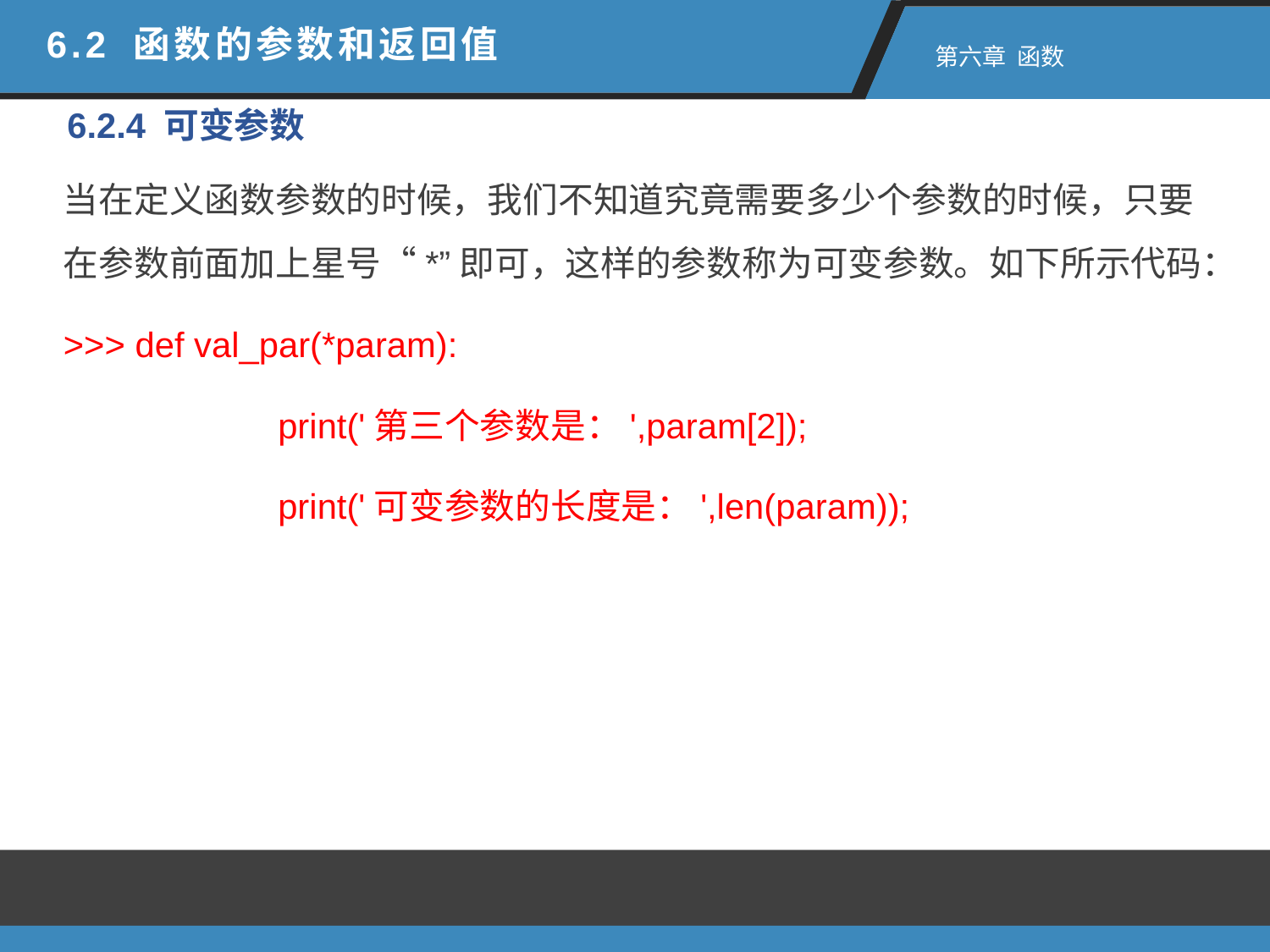

6.2 函数的参数和返回值
  第六章  函数
6.2.4 可变参数
当在定义函数参数的时候，我们不知道究竟需要多少个参数的时候，只要在参数前面加上星号“*”即可，这样的参数称为可变参数。如下所示代码：
>>> def val_par(*param):
	         print('第三个参数是：',param[2]);
	         print('可变参数的长度是：',len(param));